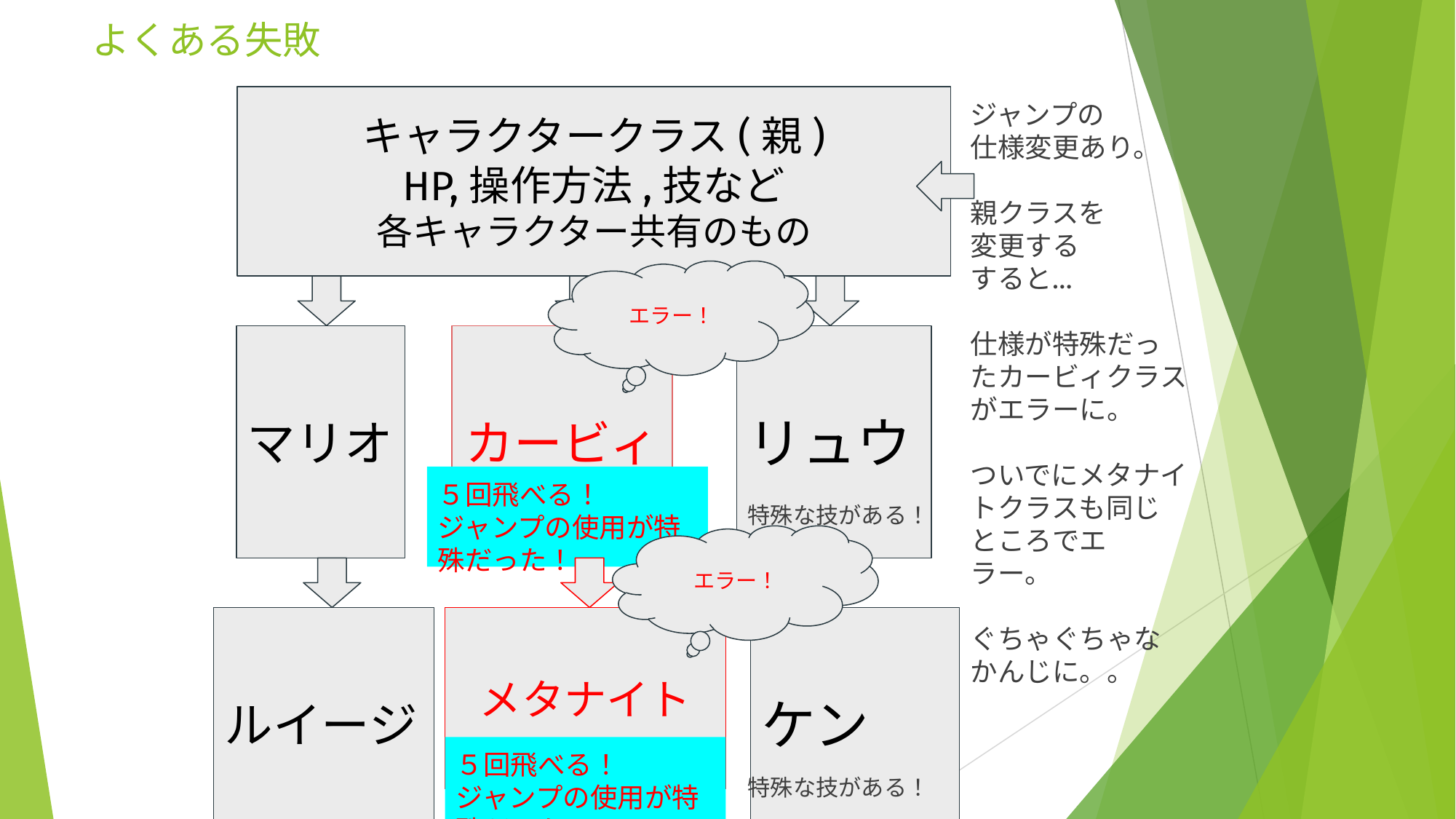

# よくある失敗
キャラクタークラス(親)
HP,操作方法,技など
各キャラクター共有のもの
ジャンプの
仕様変更あり。

親クラスを
変更する
すると…

仕様が特殊だったカービィクラスがエラーに。

ついでにメタナイトクラスも同じところでエラー。

ぐちゃぐちゃな
かんじに。。

エラー！

マリオ
カービィ
リュウ

５回飛べる！
ジャンプの使用が特殊だった！
特殊な技がある！
エラー！

ルイージ
メタナイト
ケン
５回飛べる！
ジャンプの使用が特殊だった！
特殊な技がある！